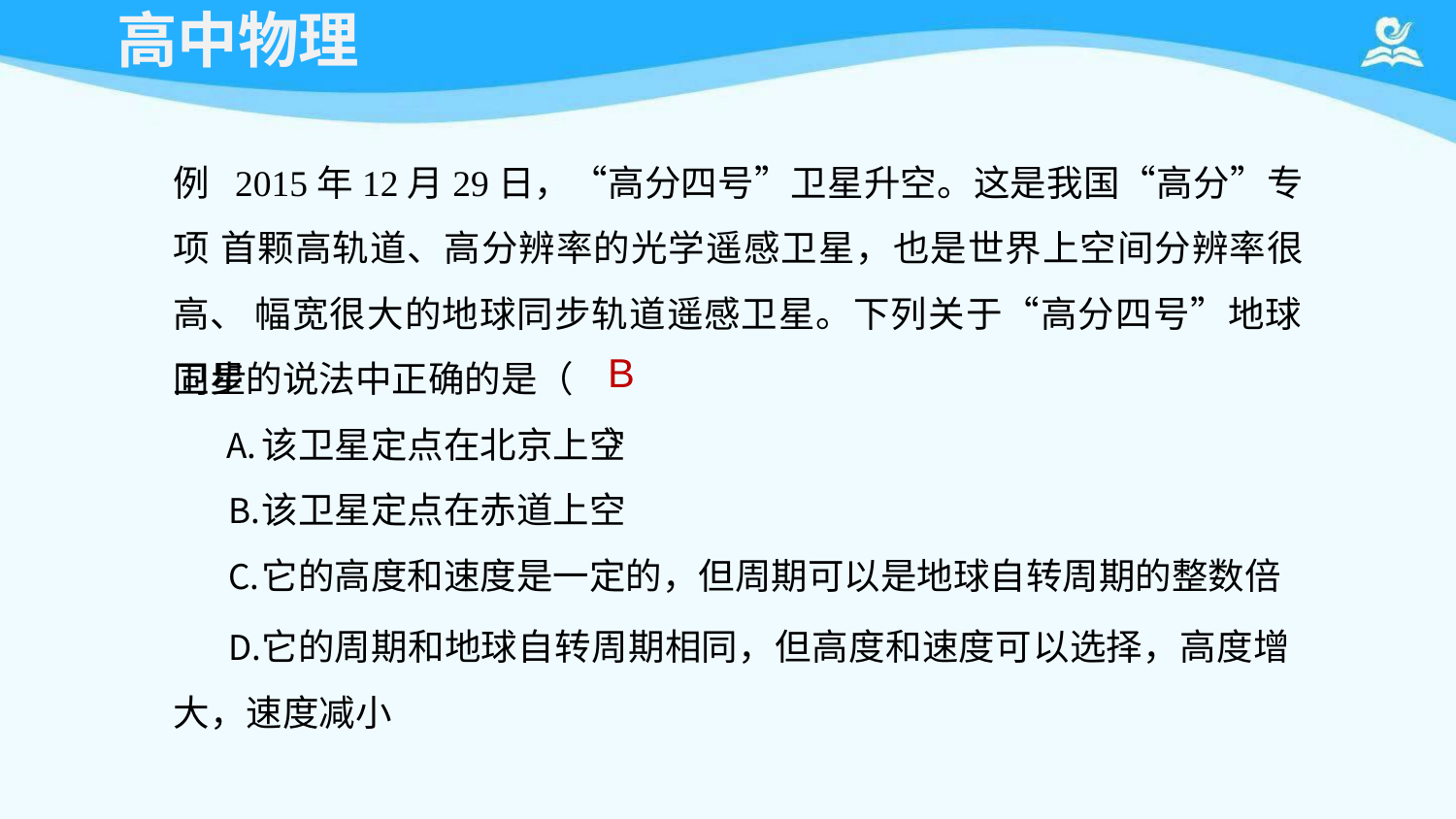

# 高中物理
例 2015年12月29日，“高分四号”卫星升空。这是我国“高分”专项 首颗高轨道、高分辨率的光学遥感卫星，也是世界上空间分辨率很高、 幅宽很大的地球同步轨道遥感卫星。下列关于“高分四号”地球同步
B ）
卫星的说法中正确的是（
该卫星定点在北京上空
该卫星定点在赤道上空
它的高度和速度是一定的，但周期可以是地球自转周期的整数倍
它的周期和地球自转周期相同，但高度和速度可以选择，高度增 大，速度减小